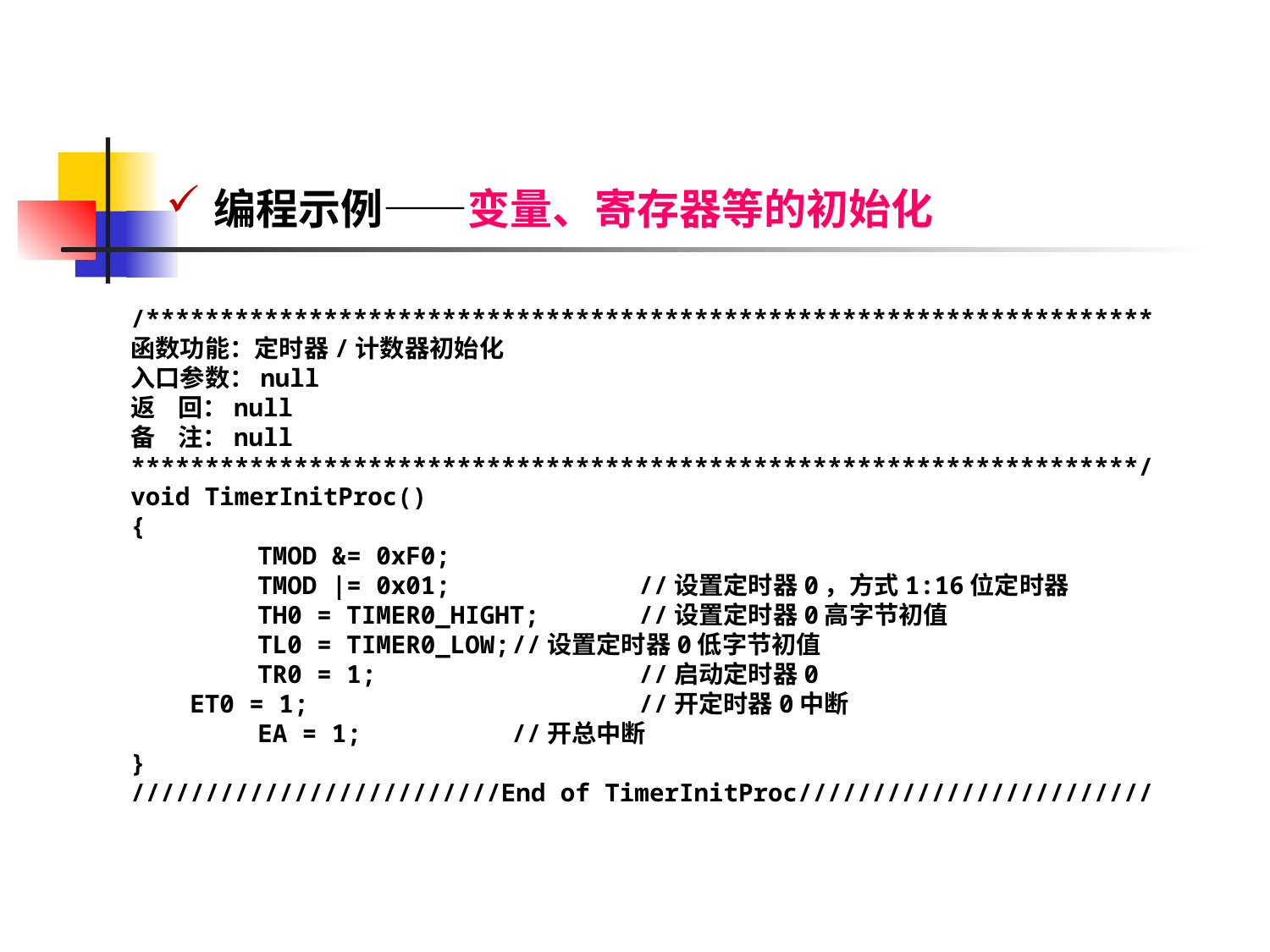

编程示例——变量、寄存器等的初始化
/********************************************************************
函数功能：定时器/计数器初始化
入口参数：null
返    回：null
备    注：null
********************************************************************/
void TimerInitProc()
{
	TMOD &= 0xF0;
	TMOD |= 0x01;		//设置定时器0，方式1:16位定时器
	TH0 = TIMER0_HIGHT;	//设置定时器0高字节初值
	TL0 = TIMER0_LOW;	//设置定时器0低字节初值
	TR0 = 1;			//启动定时器0
    ET0 = 1;			//开定时器0中断
	EA = 1;         	//开总中断
}
/////////////////////////End of TimerInitProc////////////////////////